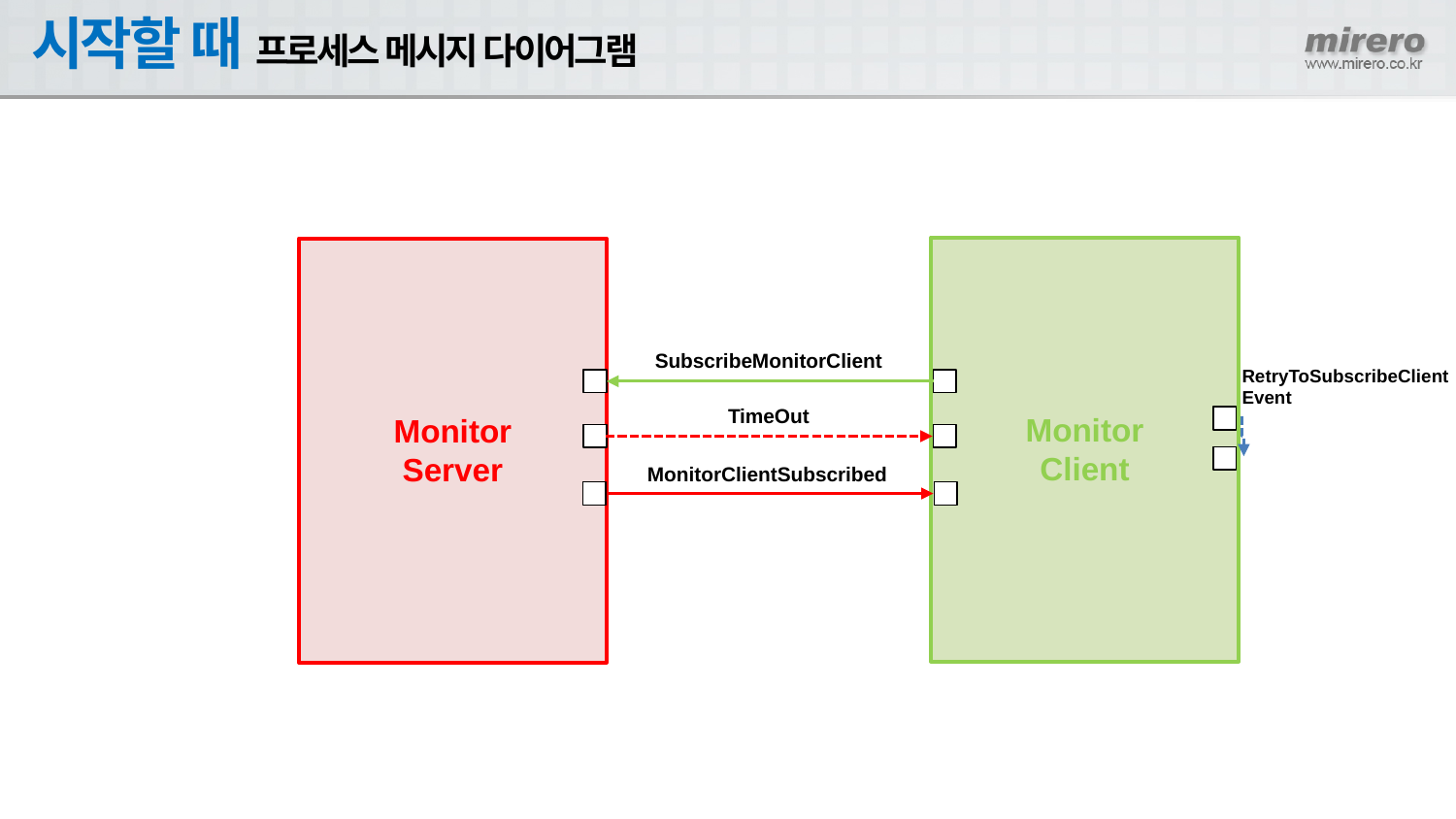

# 시작할 때 프로세스 메시지 다이어그램

SubscribeMonitorClient
RetryToSubscribeClient
Event

TimeOut
Monitor
Client
Monitor
Server

MonitorClientSubscribed